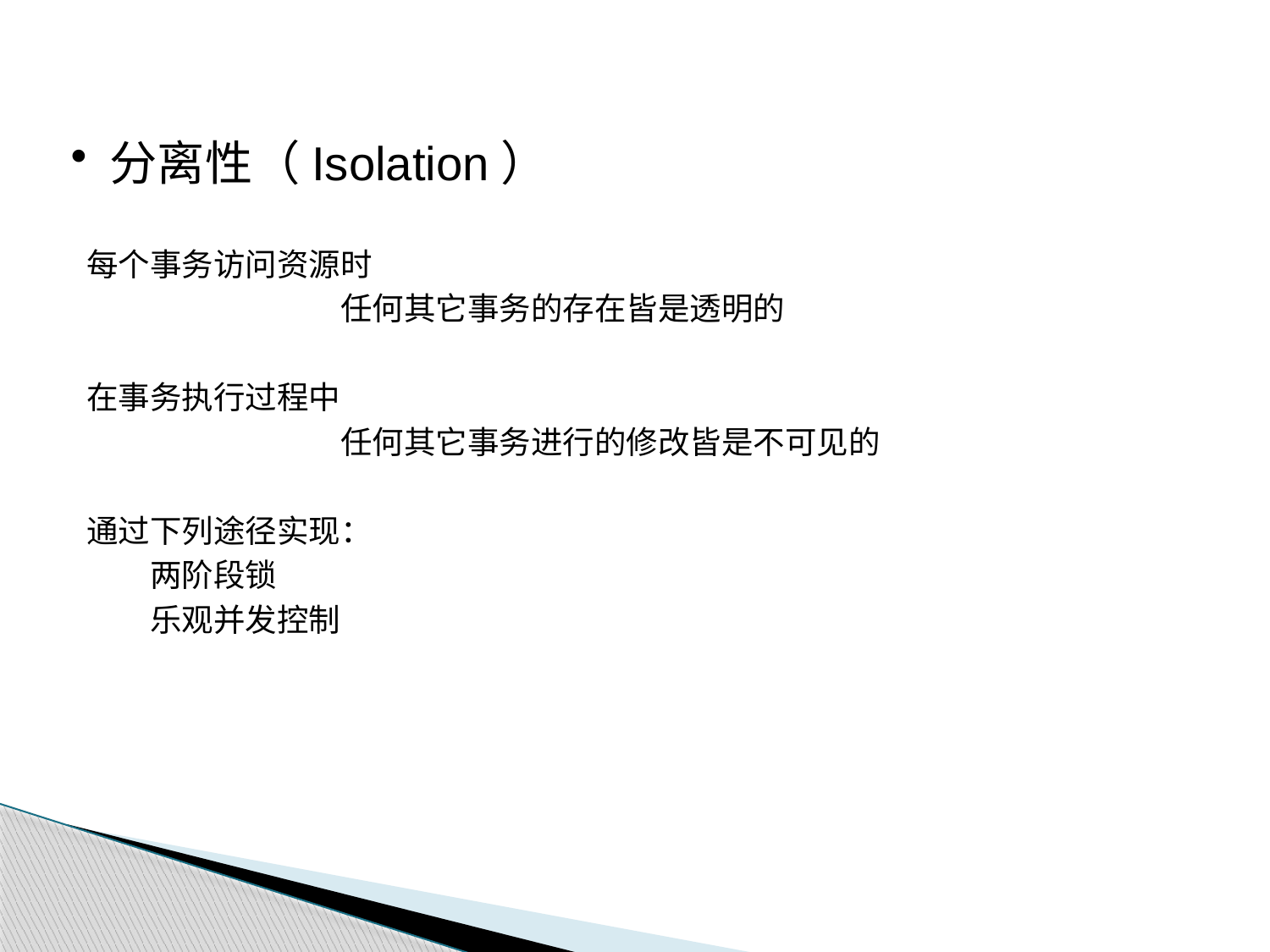

分离性（Isolation）
每个事务访问资源时
		任何其它事务的存在皆是透明的

在事务执行过程中
		任何其它事务进行的修改皆是不可见的

通过下列途径实现：
两阶段锁
乐观并发控制